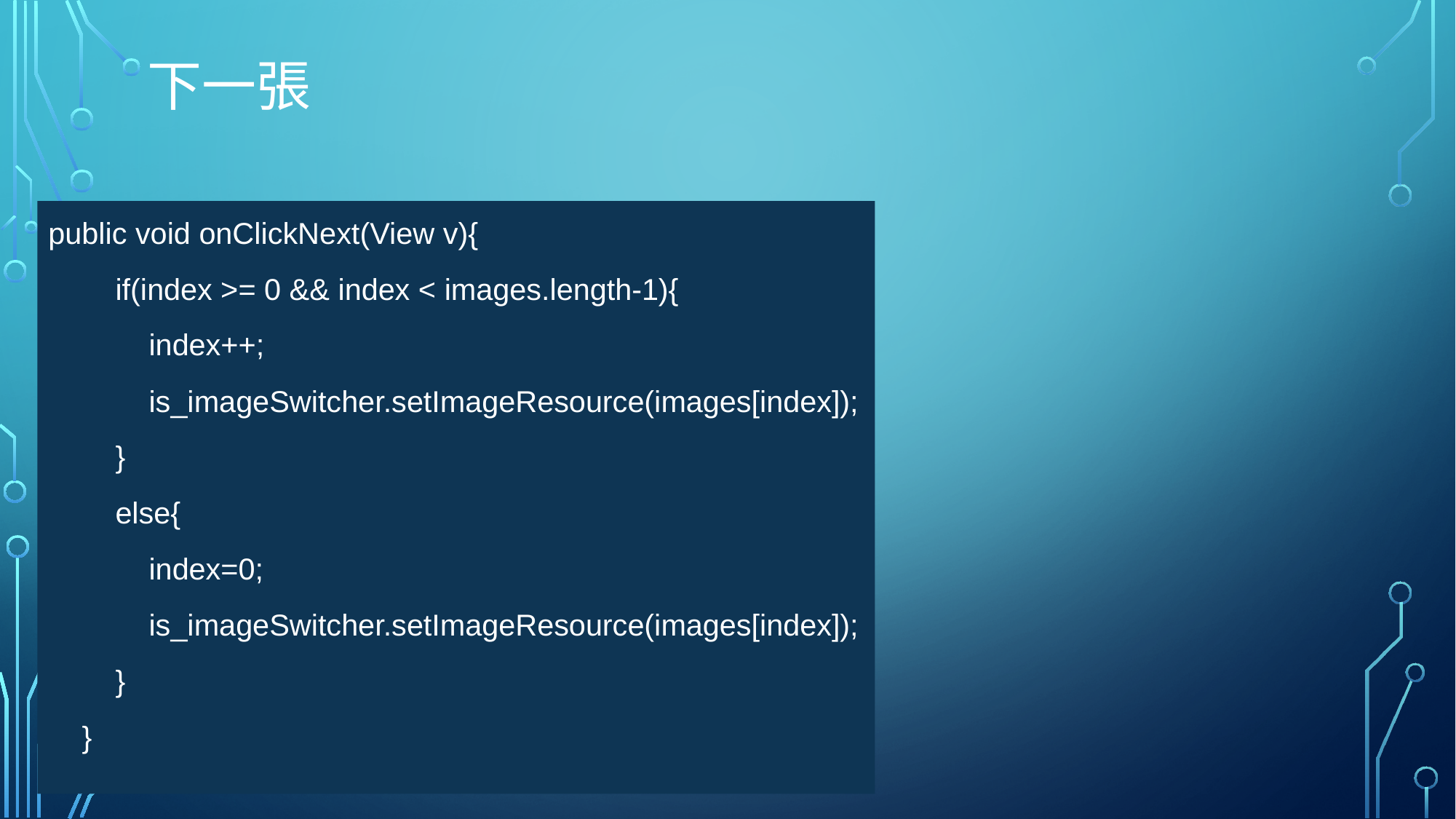

# 下一張
public void onClickNext(View v){
        if(index >= 0 && index < images.length-1){
            index++;
            is_imageSwitcher.setImageResource(images[index]);
        }
        else{
            index=0;
            is_imageSwitcher.setImageResource(images[index]);
        }
    }